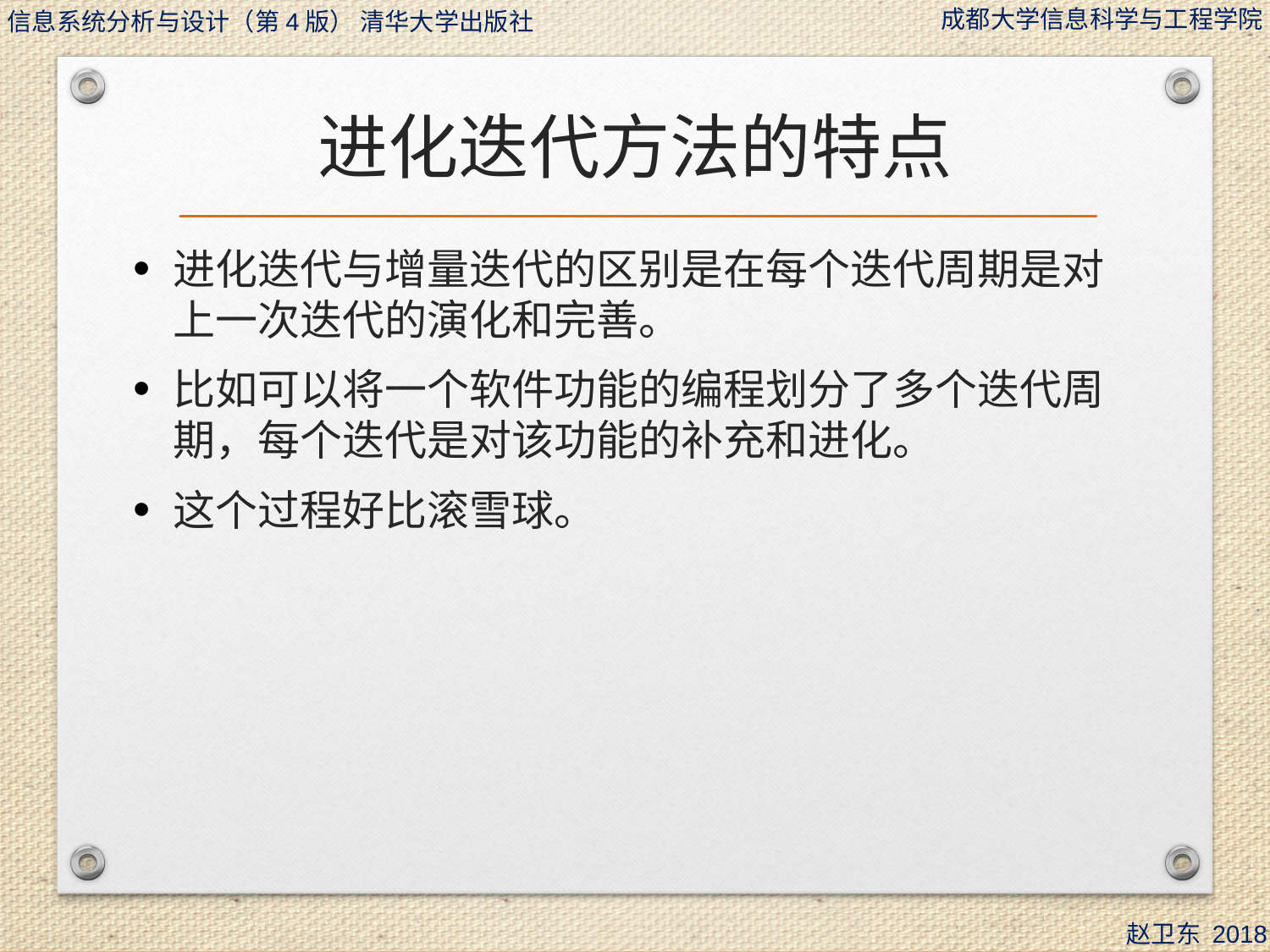

# 进化迭代方法的特点
进化迭代与增量迭代的区别是在每个迭代周期是对上一次迭代的演化和完善。
比如可以将一个软件功能的编程划分了多个迭代周期，每个迭代是对该功能的补充和进化。
这个过程好比滚雪球。